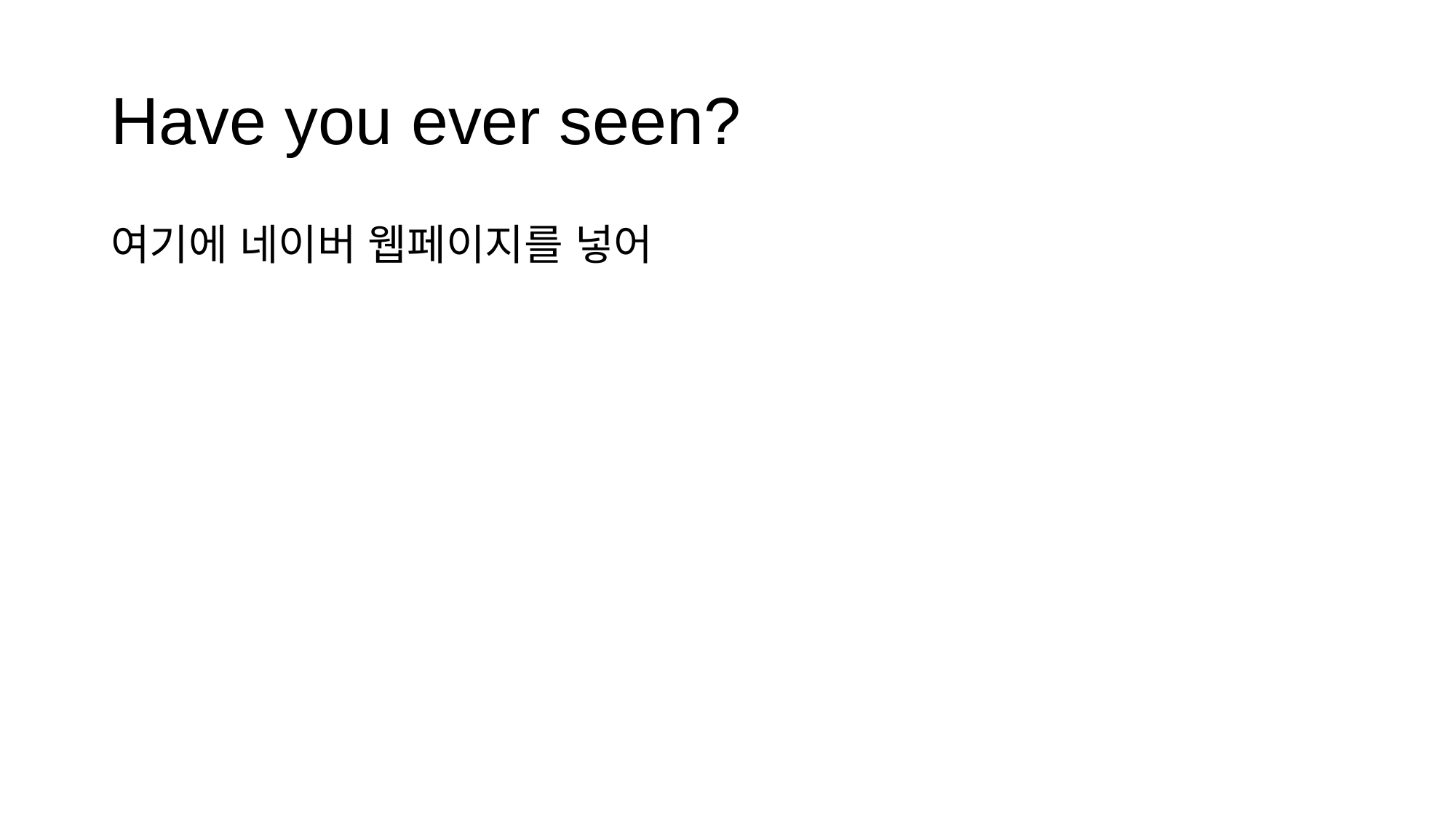

# Have you ever seen?
여기에 네이버 웹페이지를 넣어